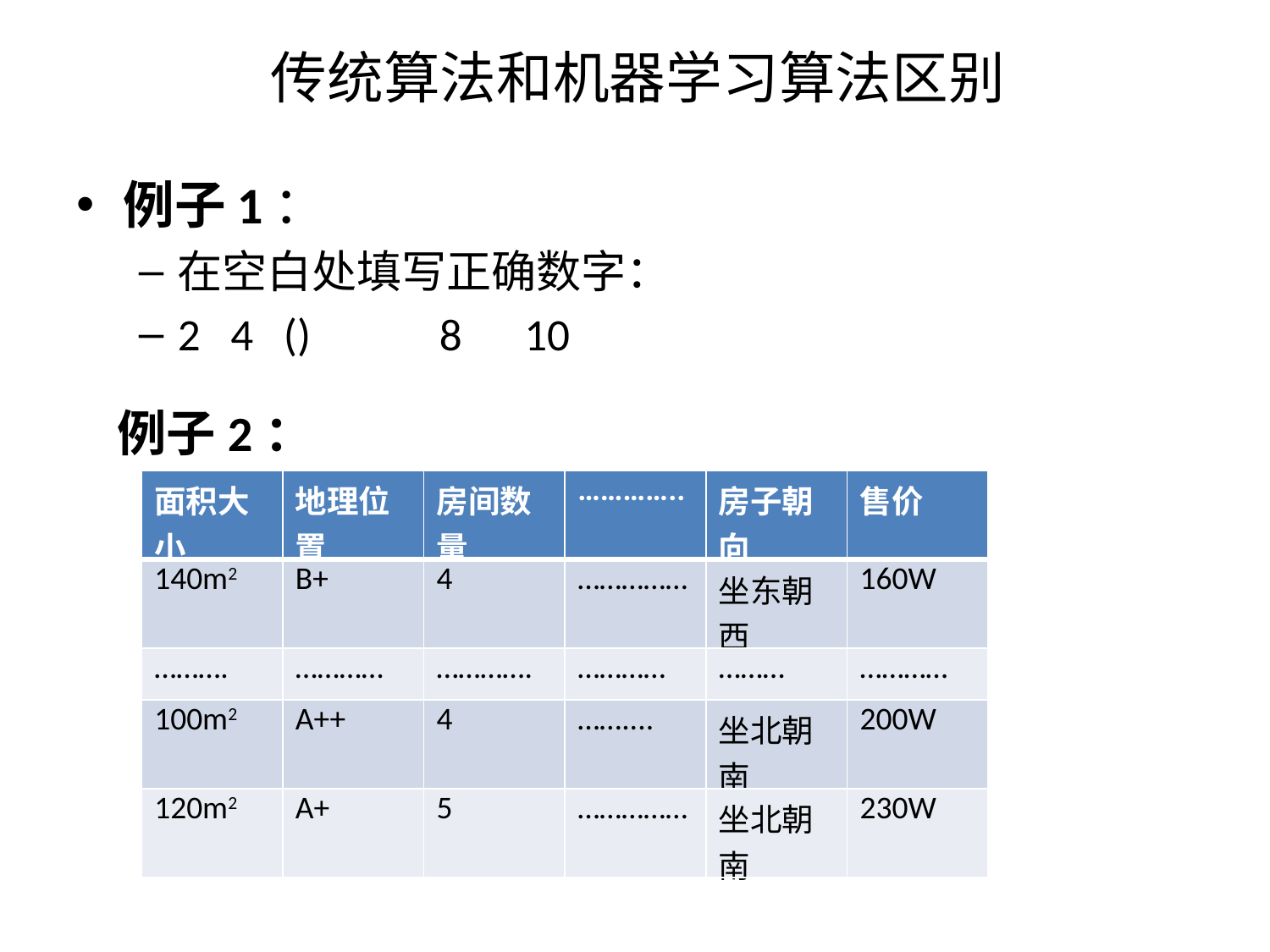

传统算法和机器学习算法区别
例子1：
在空白处填写正确数字：
2   4   ()	   8	10
例子2：

| 面积大小 | 地理位置 | 房间数量 | ………….. | 房子朝向 | 售价 |
| --- | --- | --- | --- | --- | --- |
| 140m2 | B+ | 4 | …………… | 坐东朝西 | 160W |
| ………. | ………… | …………. | ………… | ……… | ………… |
| 100m2 | A++ | 4 | …….... | 坐北朝南 | 200W |
| 120m2 | A+ | 5 | …………… | 坐北朝南 | 230W |